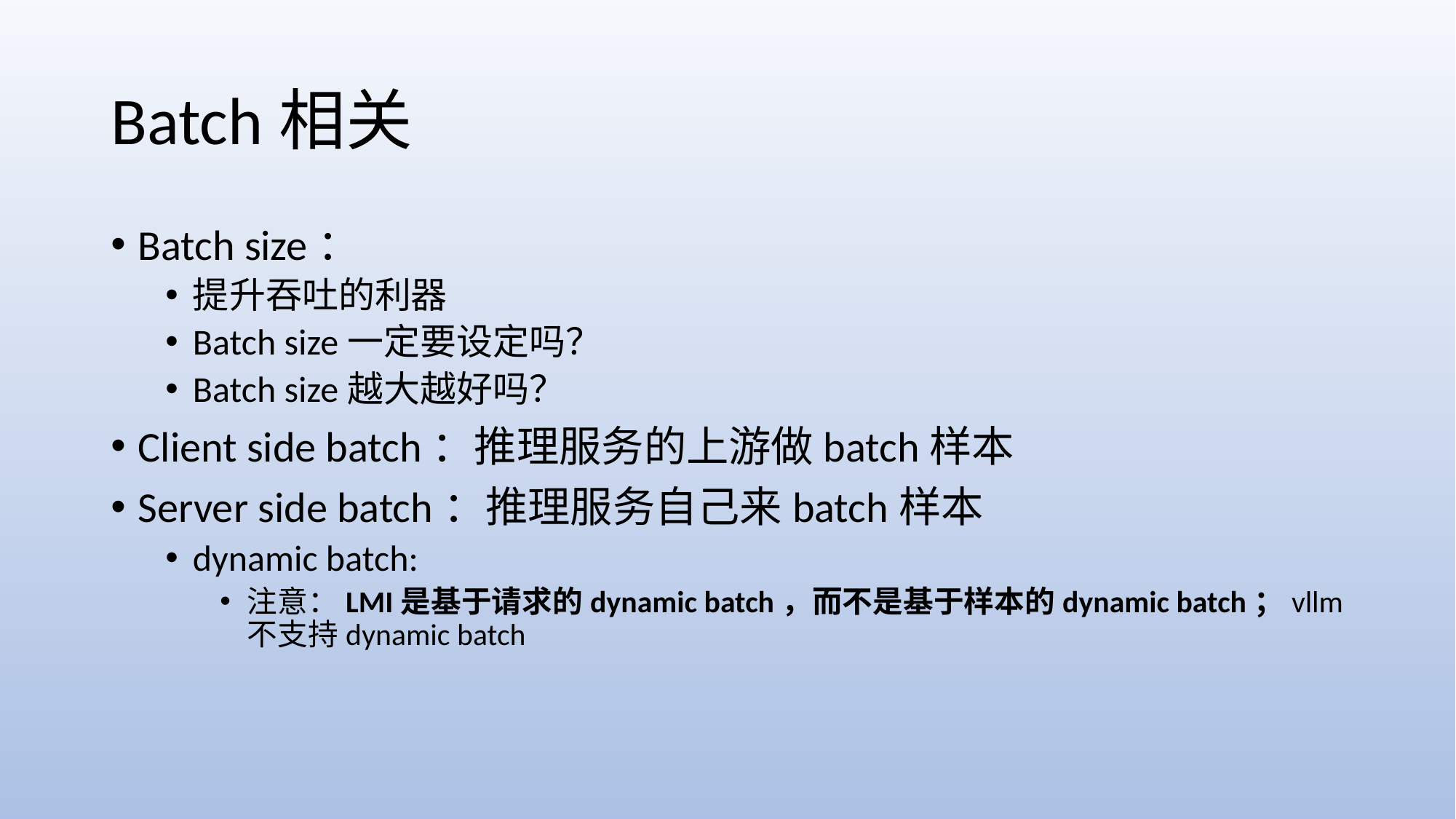

# Batch相关
Batch size：
提升吞吐的利器
Batch size一定要设定吗？
Batch size越大越好吗？
Client side batch：推理服务的上游做batch样本
Server side batch：推理服务自己来batch样本
dynamic batch:
注意：LMI是基于请求的dynamic batch，而不是基于样本的dynamic batch；vllm不支持dynamic batch